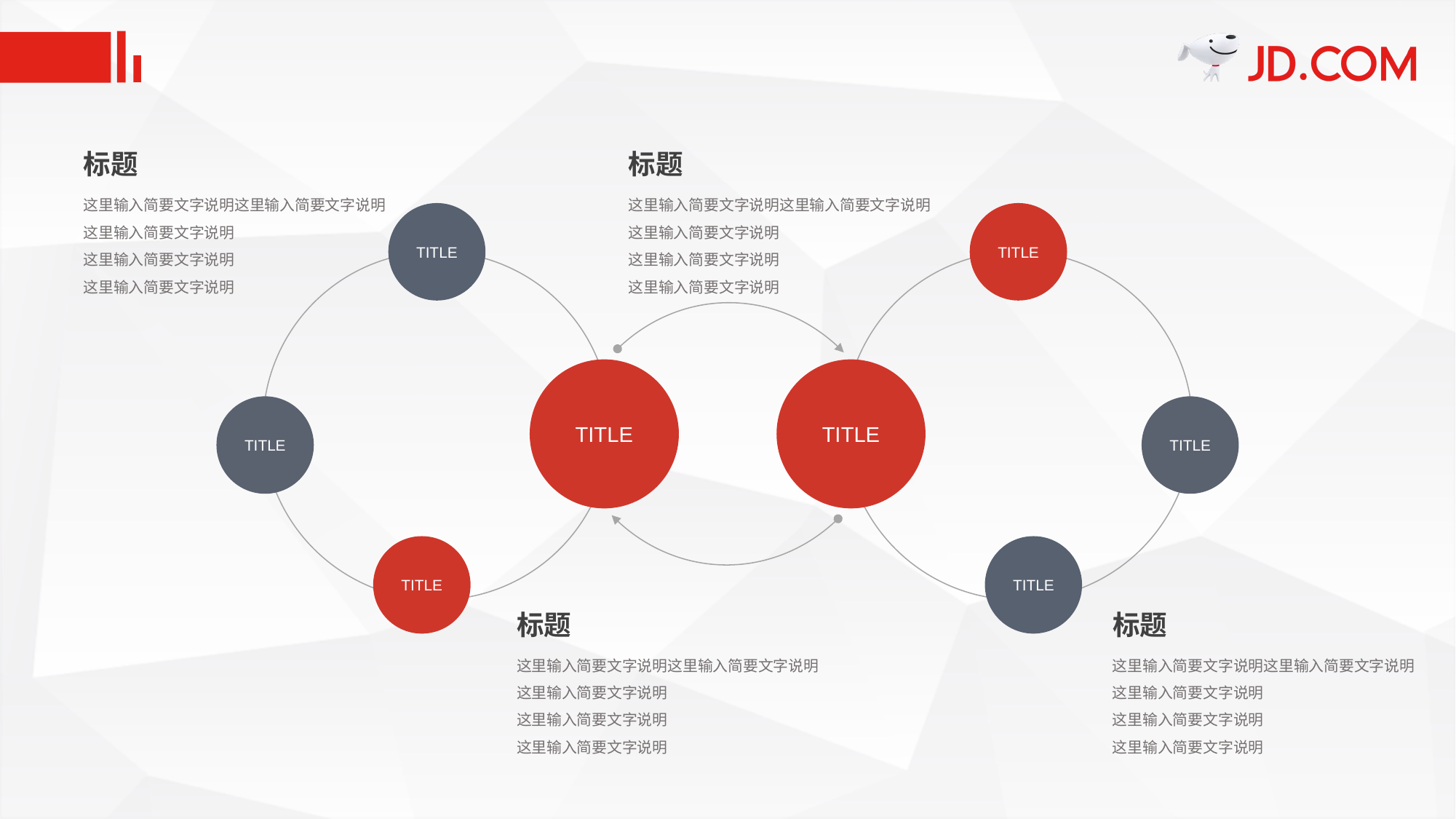

#
标题
标题
这里输入简要文字说明这里输入简要文字说明这里输入简要文字说明
这里输入简要文字说明
这里输入简要文字说明

这里输入简要文字说明这里输入简要文字说明这里输入简要文字说明
这里输入简要文字说明
这里输入简要文字说明

TITLE
TITLE

TITLE
TITLE
TITLE
TITLE
TITLE
TITLE
标题
标题
这里输入简要文字说明这里输入简要文字说明这里输入简要文字说明
这里输入简要文字说明
这里输入简要文字说明

这里输入简要文字说明这里输入简要文字说明这里输入简要文字说明
这里输入简要文字说明
这里输入简要文字说明